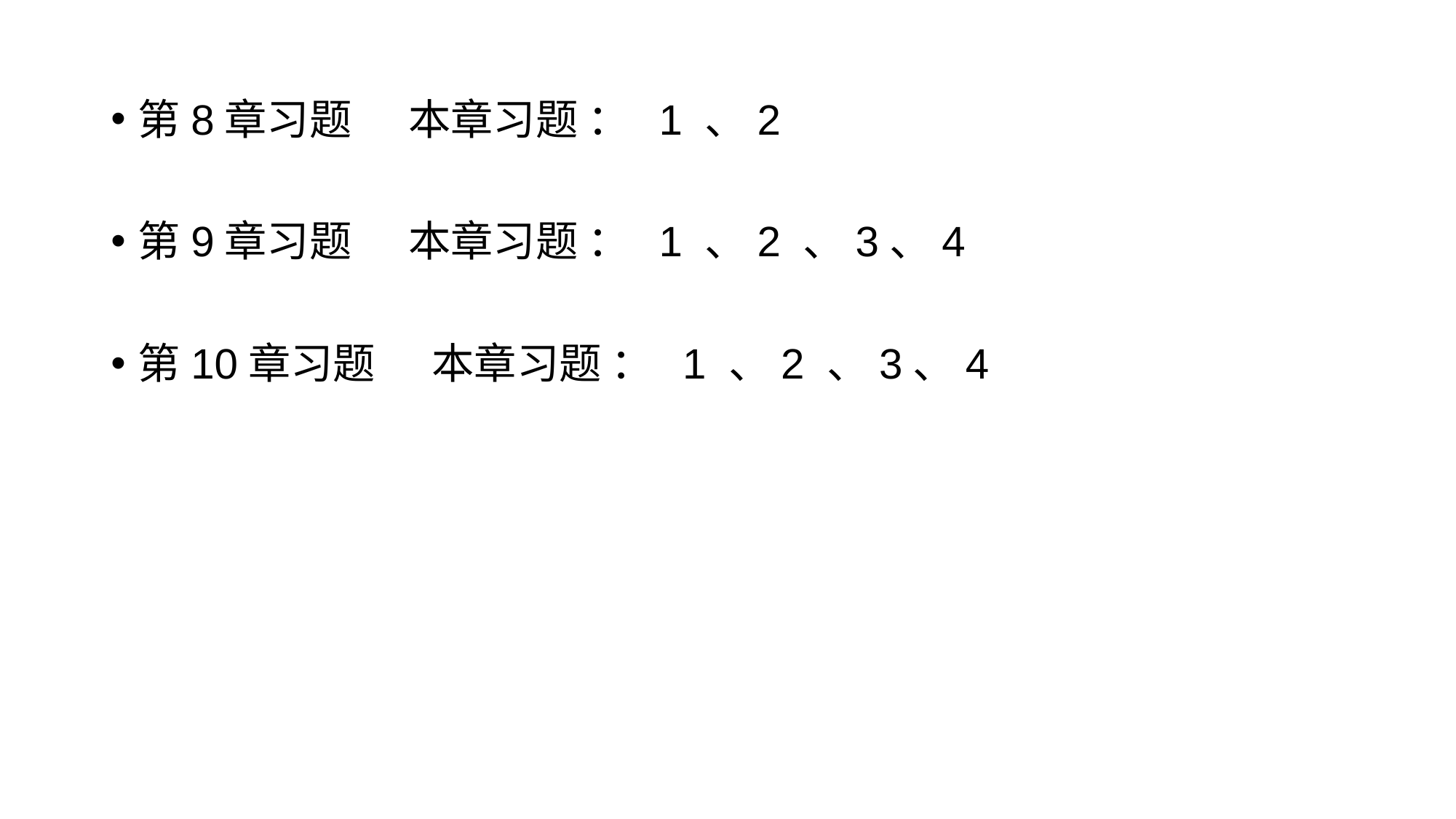

第8章习题      本章习题 ：  1 、2

第9章习题      本章习题 ：  1 、2 、3、4

第10章习题      本章习题 ：  1 、2 、3、4